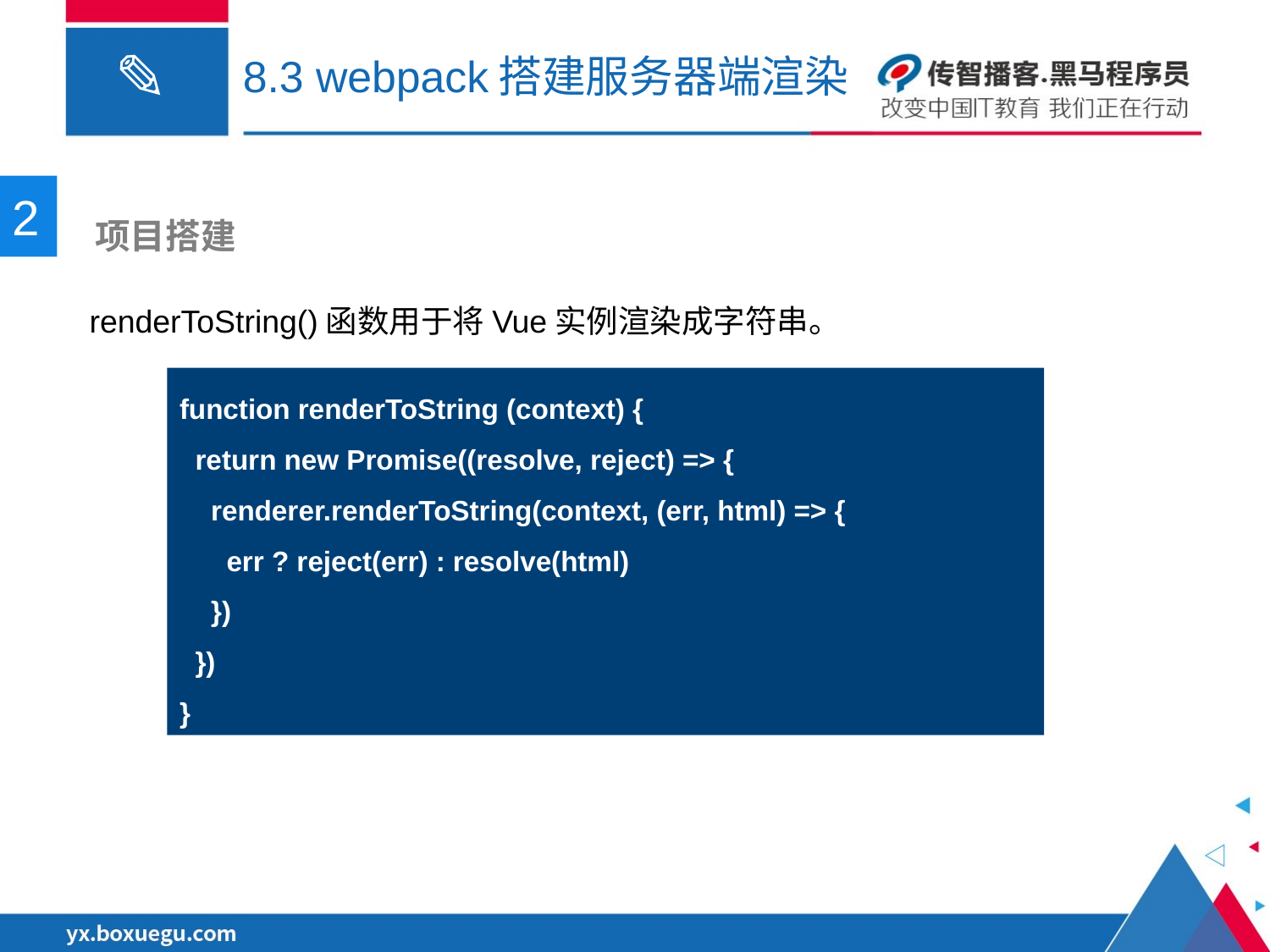

# 8.3 webpack搭建服务器端渲染

2
  项目搭建
renderToString()函数用于将Vue实例渲染成字符串。
function renderToString (context) {
  return new Promise((resolve, reject) => {
    renderer.renderToString(context, (err, html) => {
      err ? reject(err) : resolve(html)
    })
  })
}